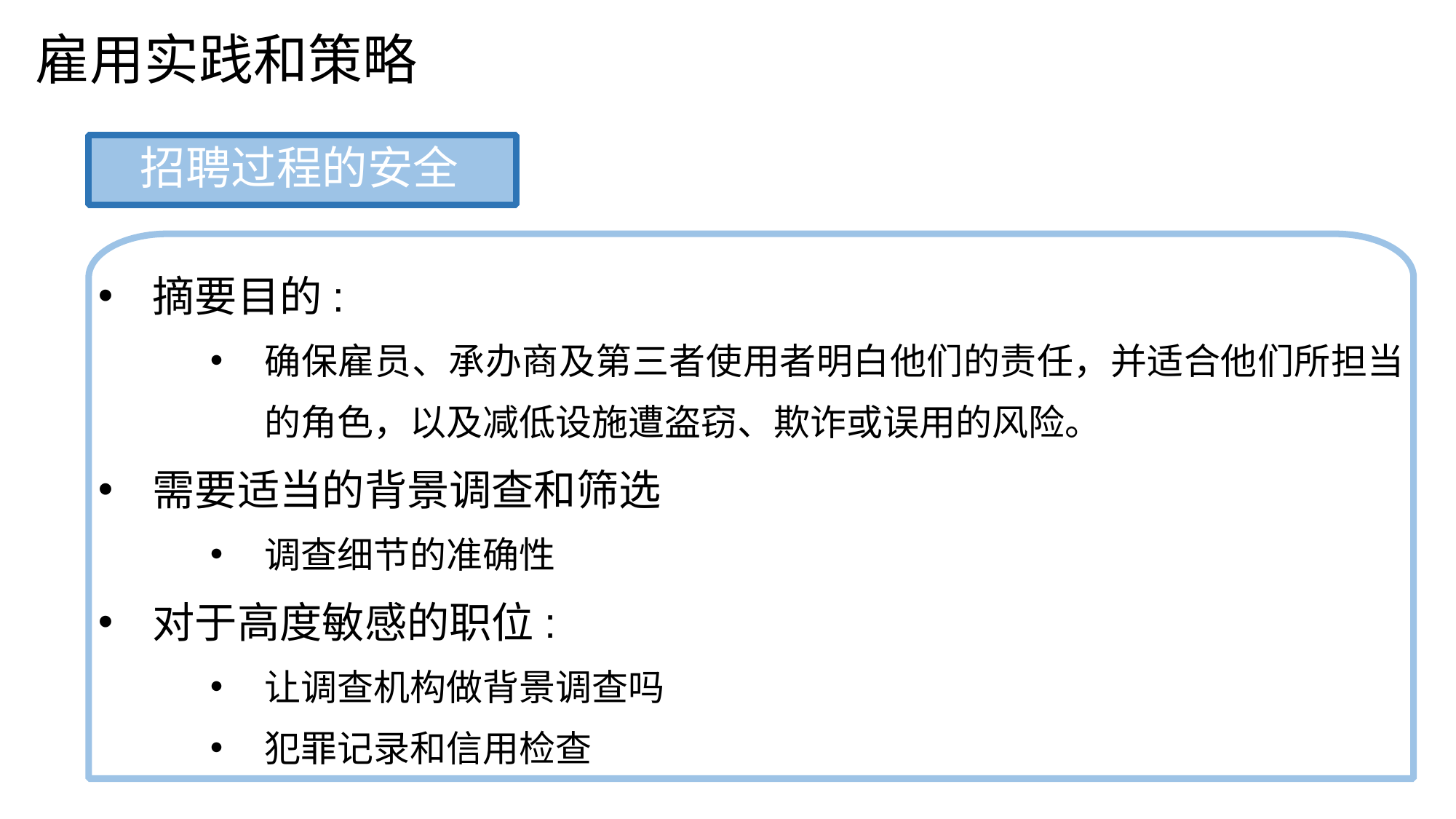

雇用实践和策略

招聘过程的安全
摘要目的:
确保雇员、承办商及第三者使用者明白他们的责任，并适合他们所担当的角色，以及减低设施遭盗窃、欺诈或误用的风险。
需要适当的背景调查和筛选
调查细节的准确性
对于高度敏感的职位:
让调查机构做背景调查吗
犯罪记录和信用检查